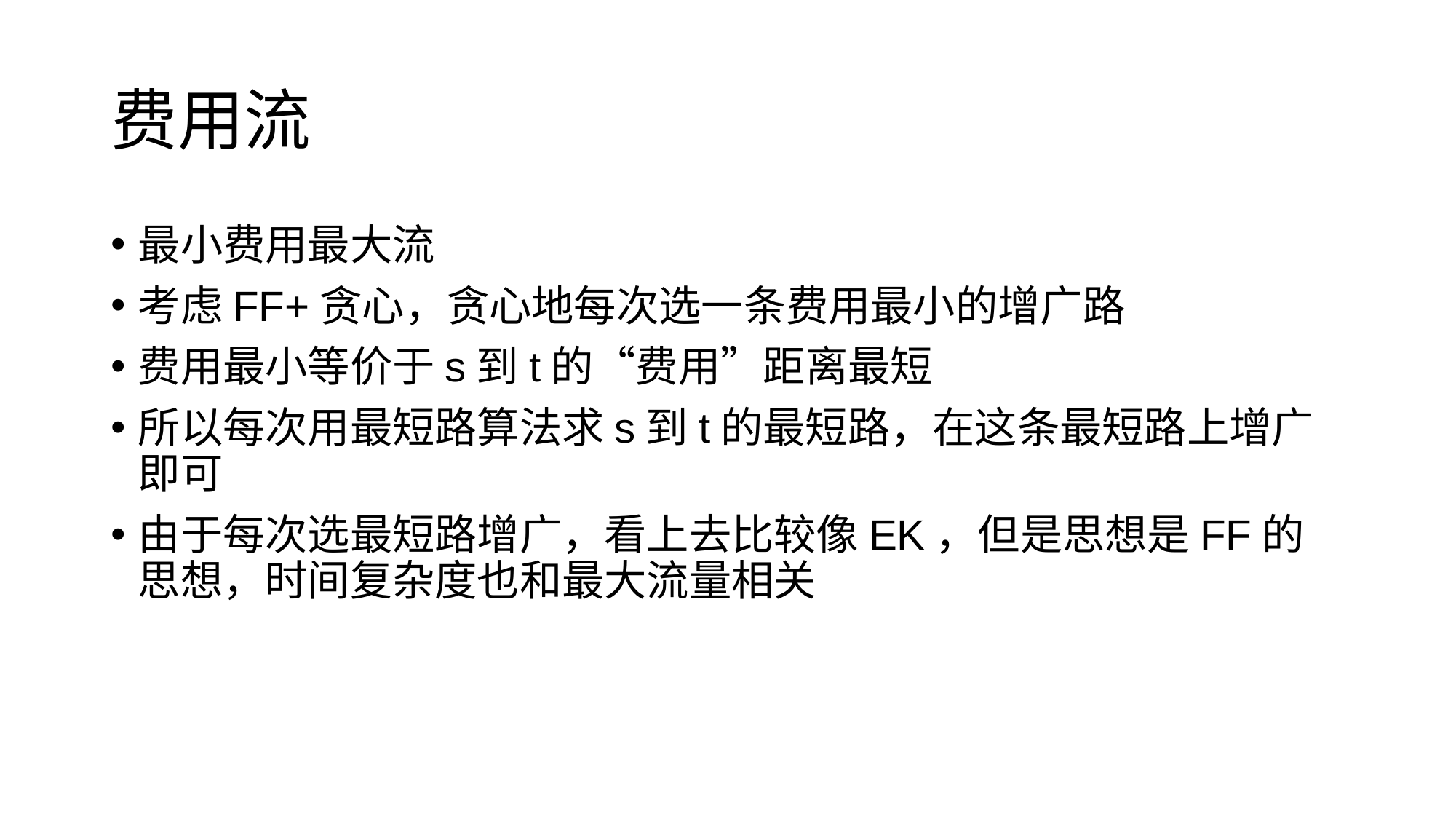

# 费用流
最小费用最大流
考虑FF+贪心，贪心地每次选一条费用最小的增广路
费用最小等价于s到t的“费用”距离最短
所以每次用最短路算法求s到t的最短路，在这条最短路上增广即可
由于每次选最短路增广，看上去比较像EK，但是思想是FF的思想，时间复杂度也和最大流量相关